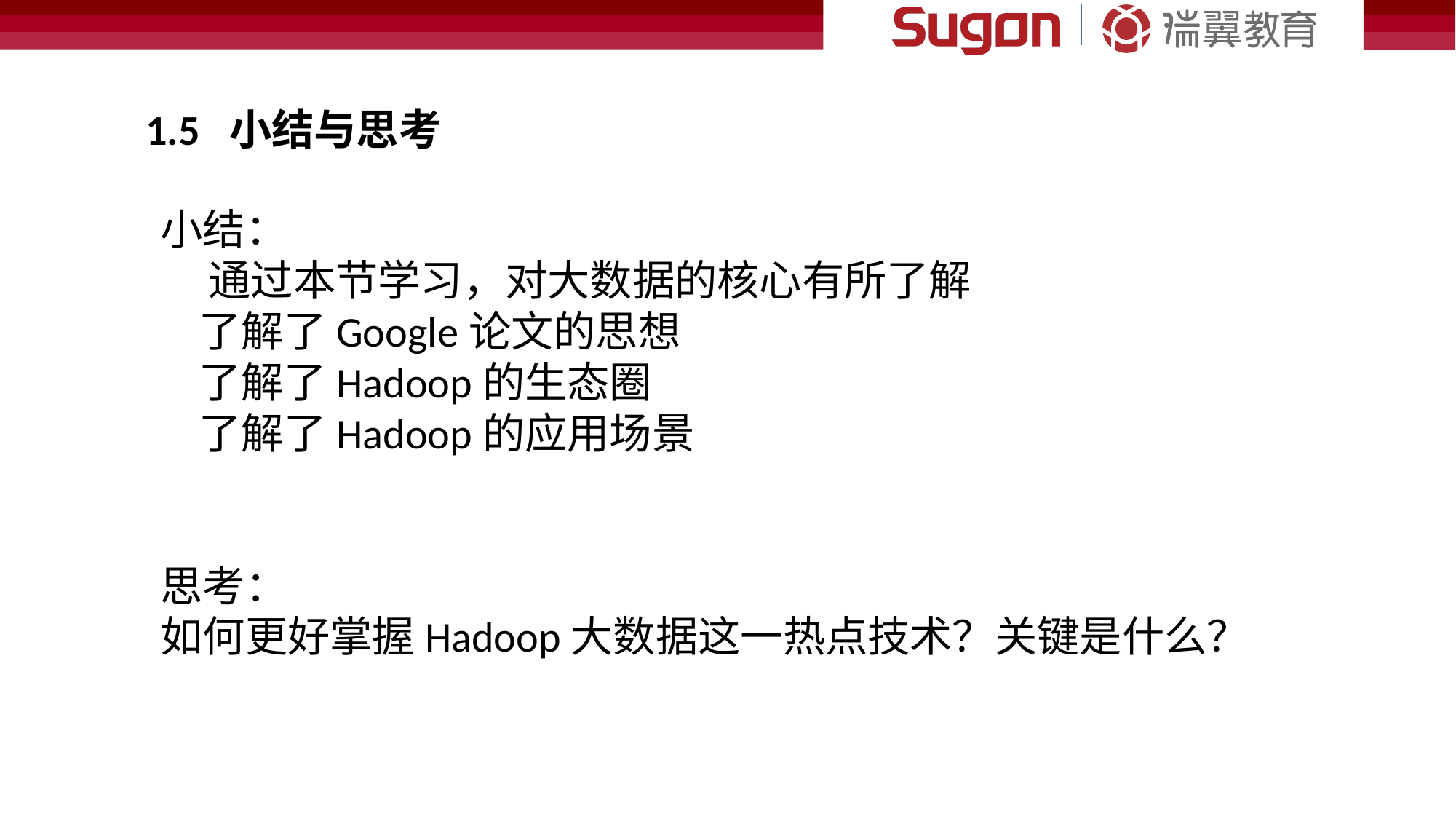

1.5  小结与思考
小结：
    通过本节学习，对大数据的核心有所了解
   了解了Google论文的思想
   了解了Hadoop的生态圈
   了解了Hadoop的应用场景

思考：
如何更好掌握Hadoop大数据这一热点技术？关键是什么？